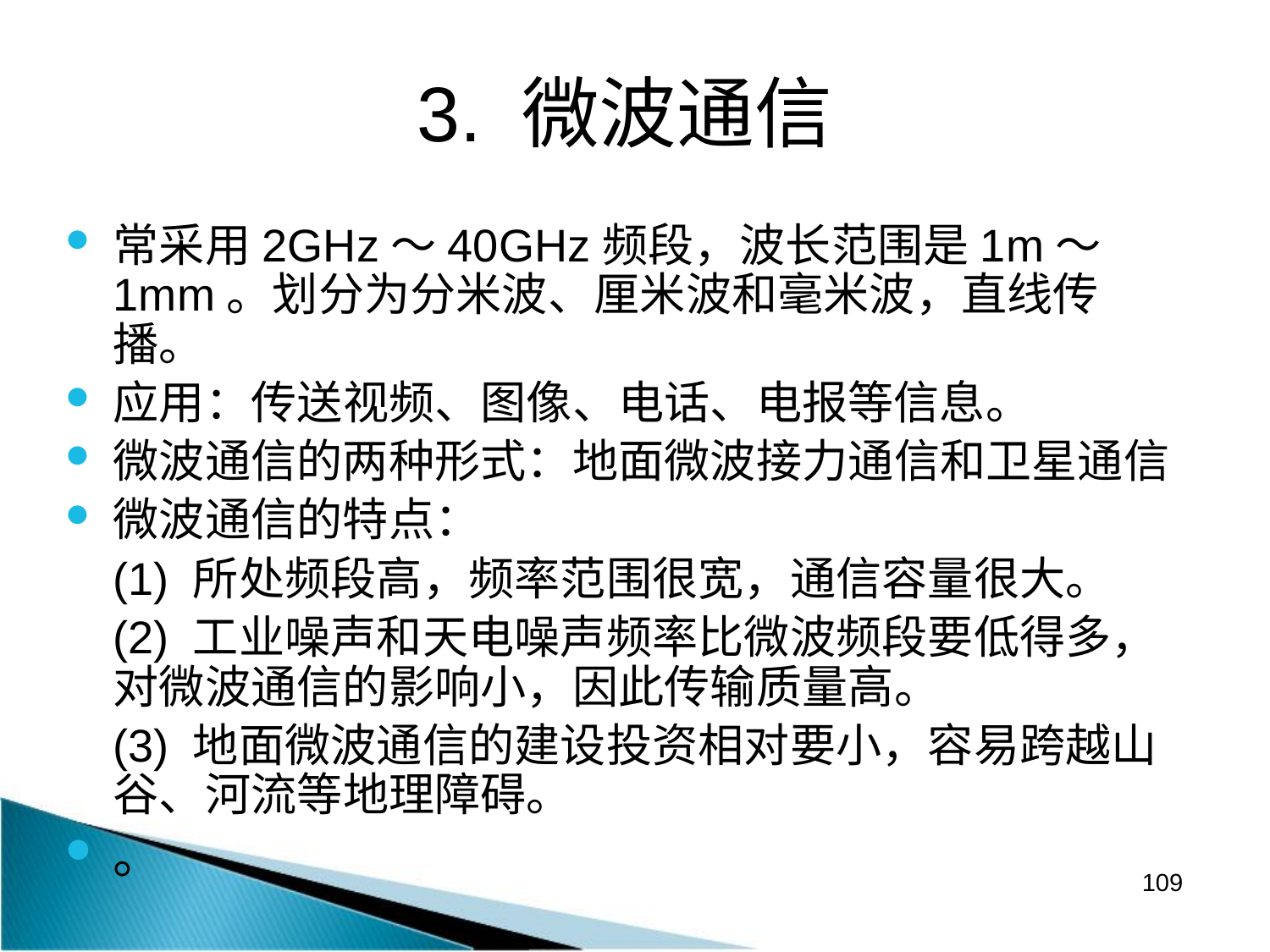

# 3. 微波通信
常采用2GHz～40GHz频段，波长范围是1m～1mm。划分为分米波、厘米波和毫米波，直线传播。
应用：传送视频、图像、电话、电报等信息。
微波通信的两种形式：地面微波接力通信和卫星通信
微波通信的特点：
	(1) 所处频段高，频率范围很宽，通信容量很大。
	(2) 工业噪声和天电噪声频率比微波频段要低得多，对微波通信的影响小，因此传输质量高。
	(3) 地面微波通信的建设投资相对要小，容易跨越山谷、河流等地理障碍。
。
109